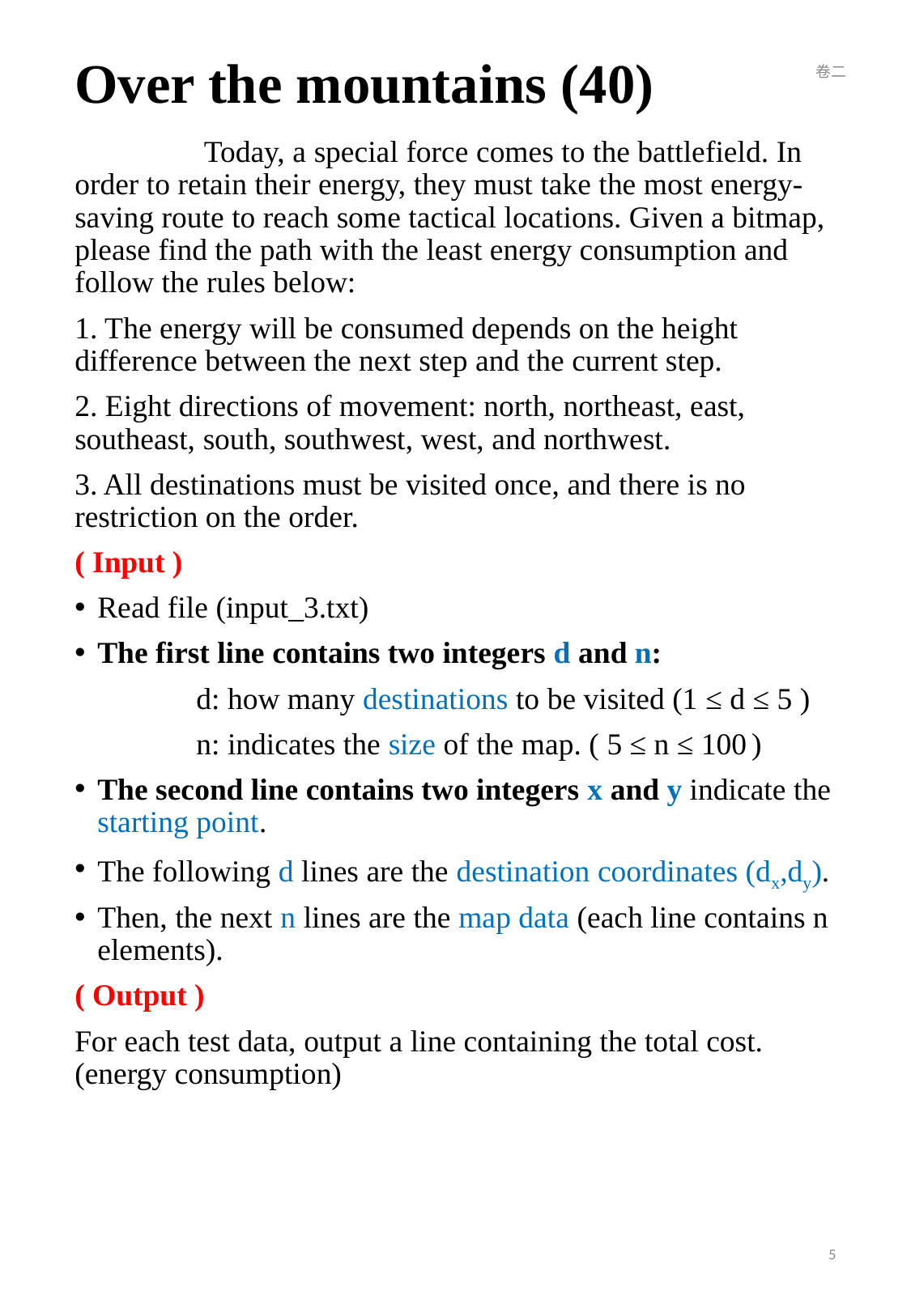

卷二
# Over the mountains (40)
	 Today, a special force comes to the battlefield. In order to retain their energy, they must take the most energy-saving route to reach some tactical locations. Given a bitmap, please find the path with the least energy consumption and follow the rules below:
1. The energy will be consumed depends on the height difference between the next step and the current step.
2. Eight directions of movement: north, northeast, east, southeast, south, southwest, west, and northwest.
3. All destinations must be visited once, and there is no restriction on the order.
( Input )
Read file (input_3.txt)
The first line contains two integers d and n:
	d: how many destinations to be visited (1 ≤ d ≤ 5 )
	n: indicates the size of the map. ( 5 ≤ n ≤ 100 )
The second line contains two integers x and y indicate the starting point.
The following d lines are the destination coordinates (dx,dy).
Then, the next n lines are the map data (each line contains n elements).
( Output )
For each test data, output a line containing the total cost. (energy consumption)
5